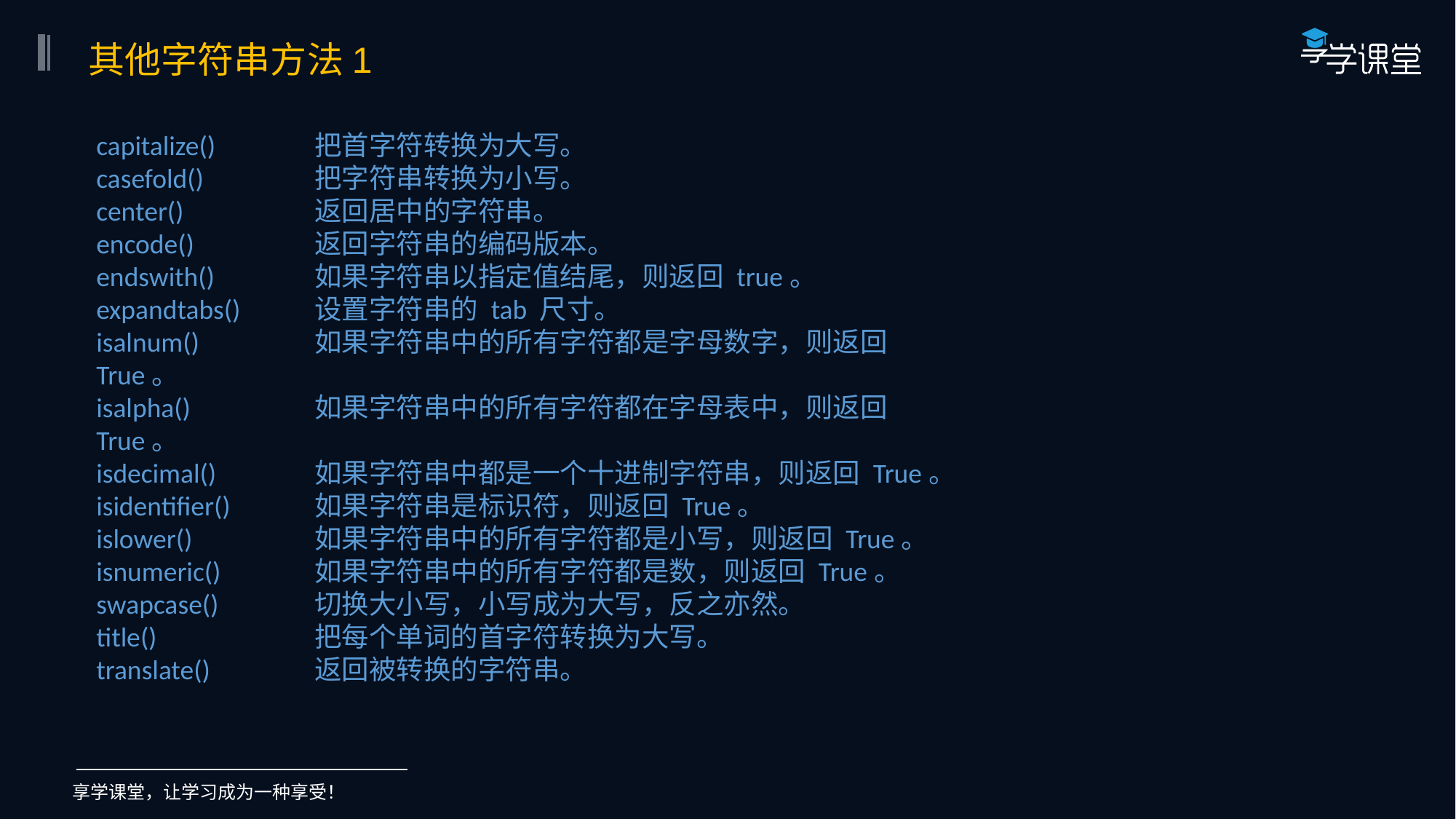

其他字符串方法1
capitalize()	把首字符转换为大写。
casefold()		把字符串转换为小写。
center()		返回居中的字符串。
encode()		返回字符串的编码版本。
endswith()	如果字符串以指定值结尾，则返回 true。
expandtabs()	设置字符串的 tab 尺寸。
isalnum()		如果字符串中的所有字符都是字母数字，则返回 True。
isalpha()		如果字符串中的所有字符都在字母表中，则返回 True。
isdecimal()	如果字符串中都是一个十进制字符串，则返回 True。
isidentifier()	如果字符串是标识符，则返回 True。
islower()		如果字符串中的所有字符都是小写，则返回 True。
isnumeric()	如果字符串中的所有字符都是数，则返回 True。
swapcase()	切换大小写，小写成为大写，反之亦然。
title()		把每个单词的首字符转换为大写。
translate()	返回被转换的字符串。